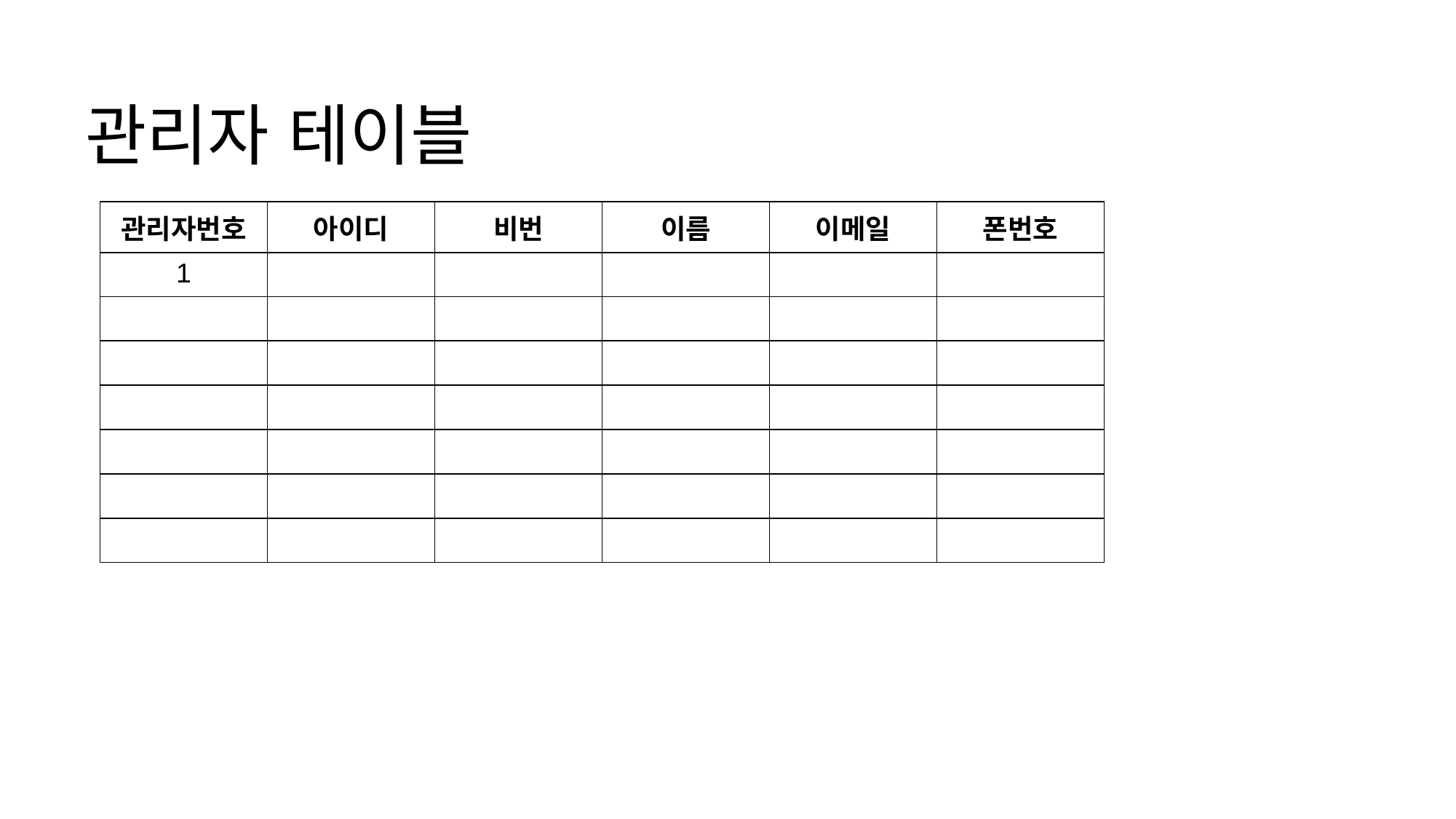

# 관리자 테이블
| 관리자번호 | 아이디 | 비번 | 이름 | 이메일 | 폰번호 |
| --- | --- | --- | --- | --- | --- |
| 1 |  |  |  |  |  |
|  |  |  |  |  |  |
|  |  |  |  |  |  |
|  |  |  |  |  |  |
|  |  |  |  |  |  |
|  |  |  |  |  |  |
|  |  |  |  |  |  |